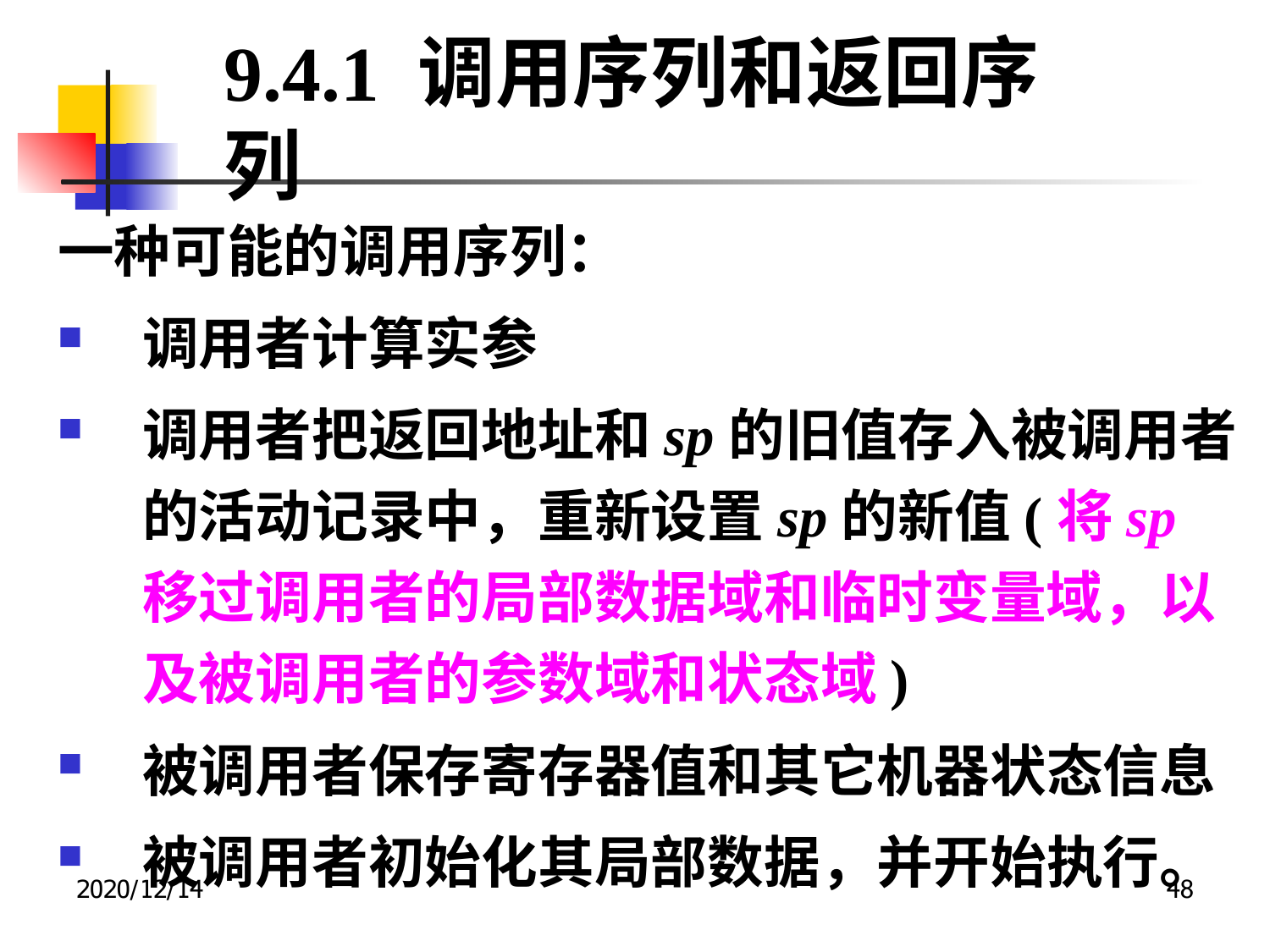

9.4.1 调用序列和返回序列
一种可能的调用序列：
调用者计算实参
调用者把返回地址和sp的旧值存入被调用者的活动记录中，重新设置sp的新值(将sp移过调用者的局部数据域和临时变量域，以及被调用者的参数域和状态域)
被调用者保存寄存器值和其它机器状态信息
被调用者初始化其局部数据，并开始执行。
2020/12/14
48